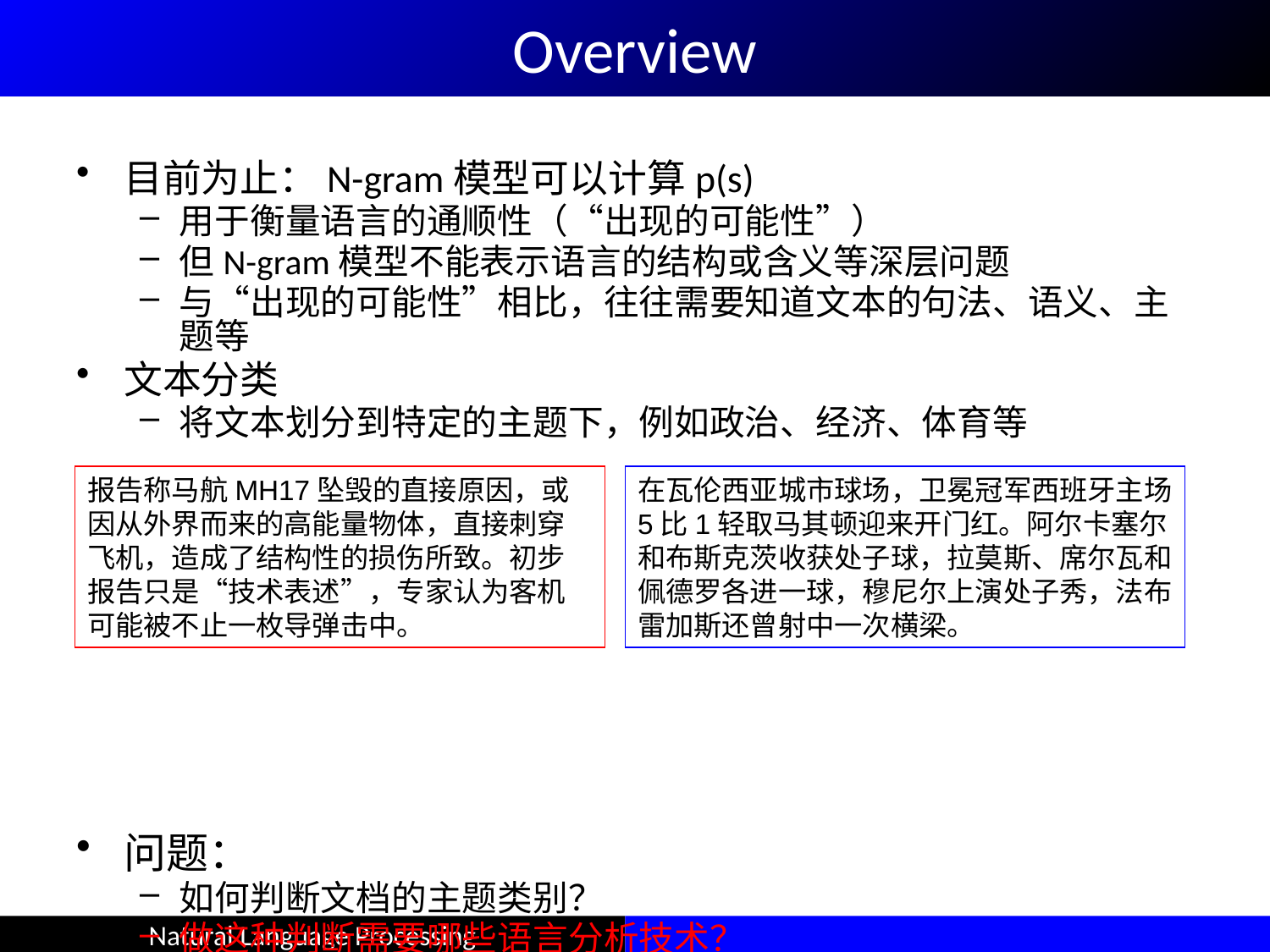

Overview
目前为止：N-gram模型可以计算p(s)
用于衡量语言的通顺性（“出现的可能性”）
但N-gram模型不能表示语言的结构或含义等深层问题
与“出现的可能性”相比，往往需要知道文本的句法、语义、主题等
文本分类
将文本划分到特定的主题下，例如政治、经济、体育等

问题：
如何判断文档的主题类别？
做这种判断需要哪些语言分析技术？
报告称马航MH17坠毁的直接原因，或因从外界而来的高能量物体，直接刺穿飞机，造成了结构性的损伤所致。初步报告只是“技术表述”，专家认为客机可能被不止一枚导弹击中。
在瓦伦西亚城市球场，卫冕冠军西班牙主场5比1轻取马其顿迎来开门红。阿尔卡塞尔和布斯克茨收获处子球，拉莫斯、席尔瓦和佩德罗各进一球，穆尼尔上演处子秀，法布雷加斯还曾射中一次横梁。